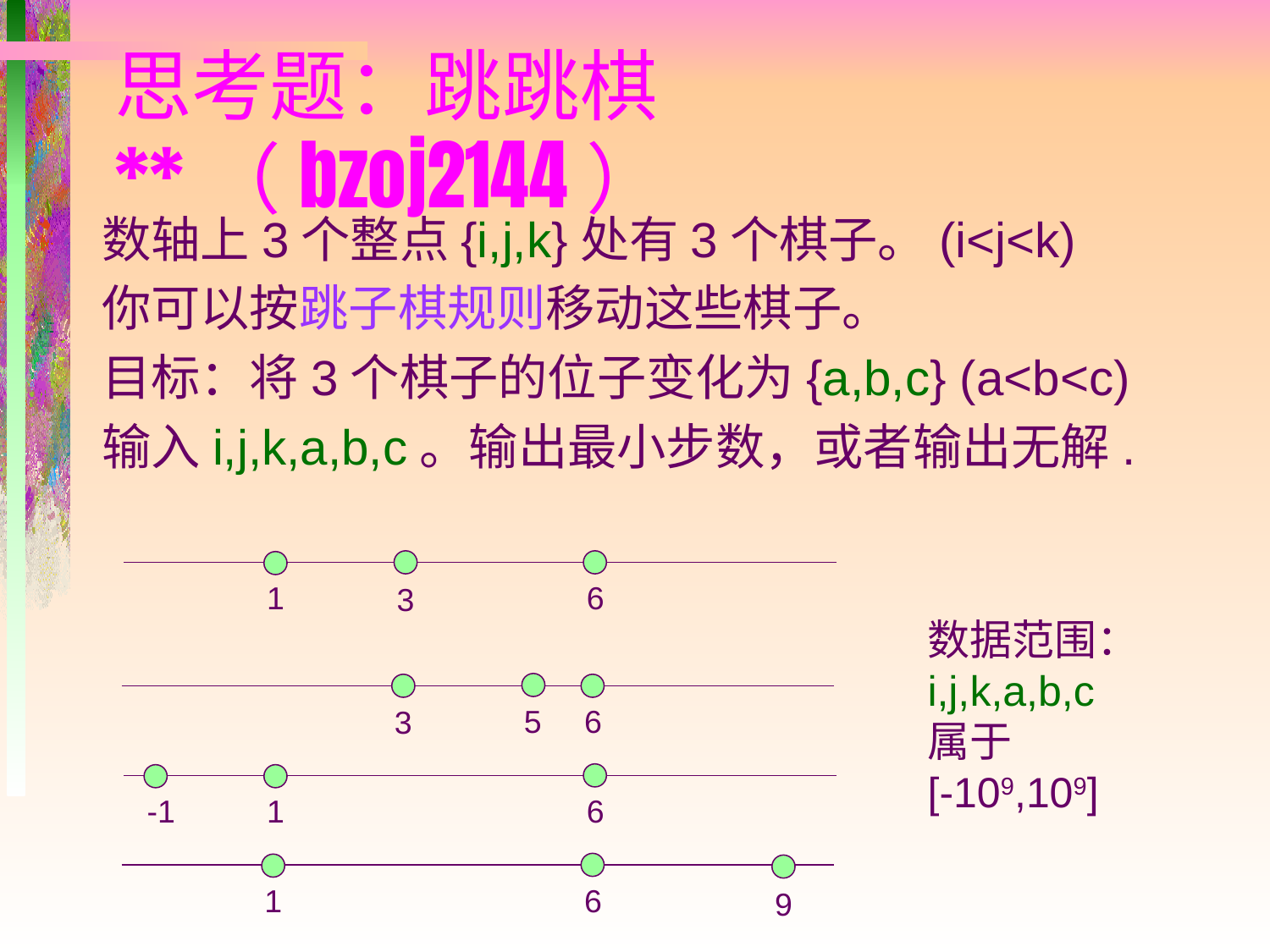

# 思考题：跳跳棋**（bzoj2144）
数轴上3个整点{i,j,k}处有3个棋子。(i<j<k)
你可以按跳子棋规则移动这些棋子。
目标：将3个棋子的位子变化为{a,b,c} (a<b<c)
输入i,j,k,a,b,c。输出最小步数，或者输出无解.

6
1
3
数据范围：
i,j,k,a,b,c
属于
[-109,109]

5
6
3

-1
6
1

6
1
9